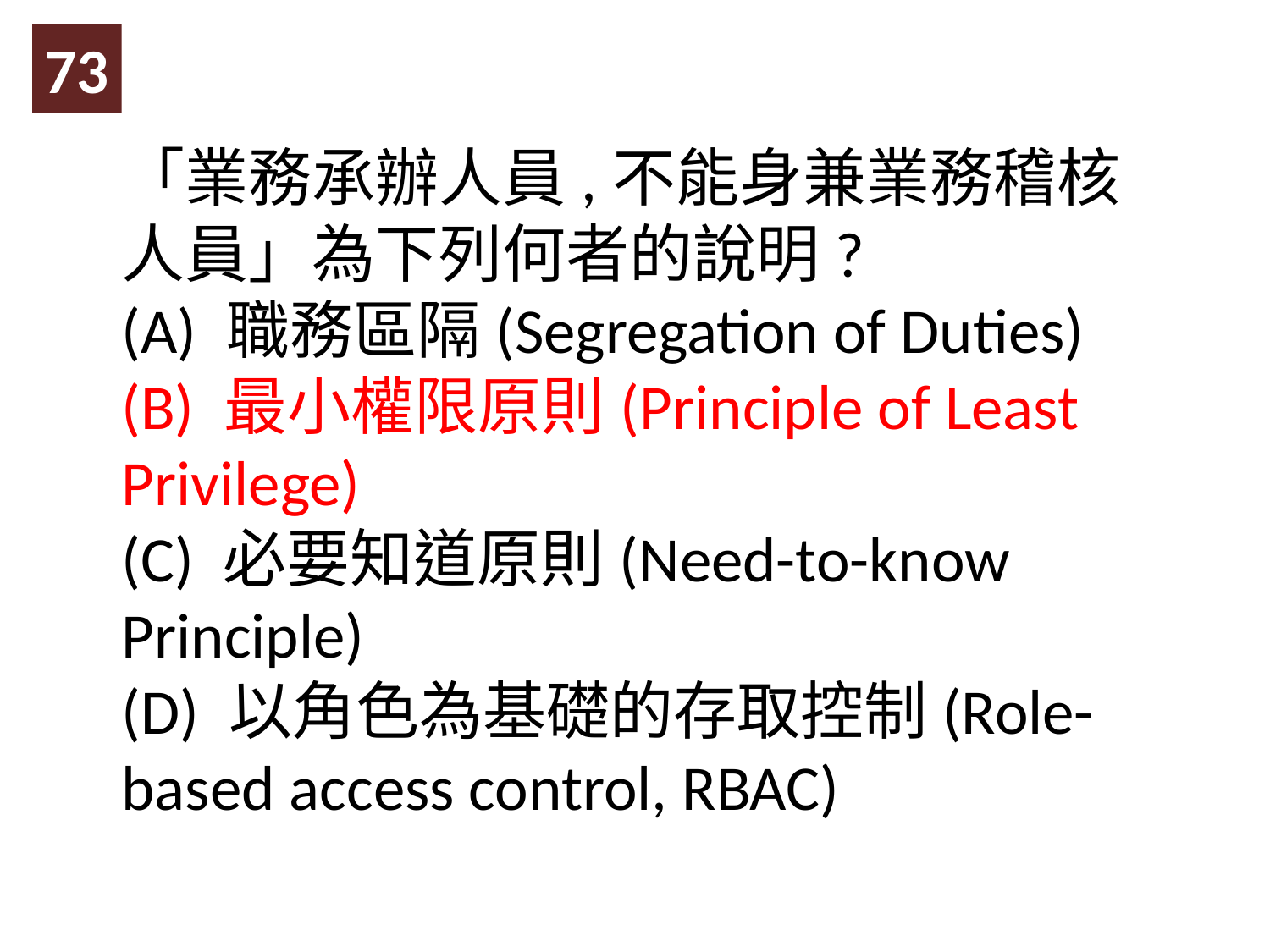

73
「業務承辦人員,不能身兼業務稽核人員」為下列何者的說明?
(A) 職務區隔(Segregation of Duties)
(B) 最小權限原則(Principle of Least Privilege)
(C) 必要知道原則(Need-to-know Principle)
(D) 以角色為基礎的存取控制(Role-based access control, RBAC)